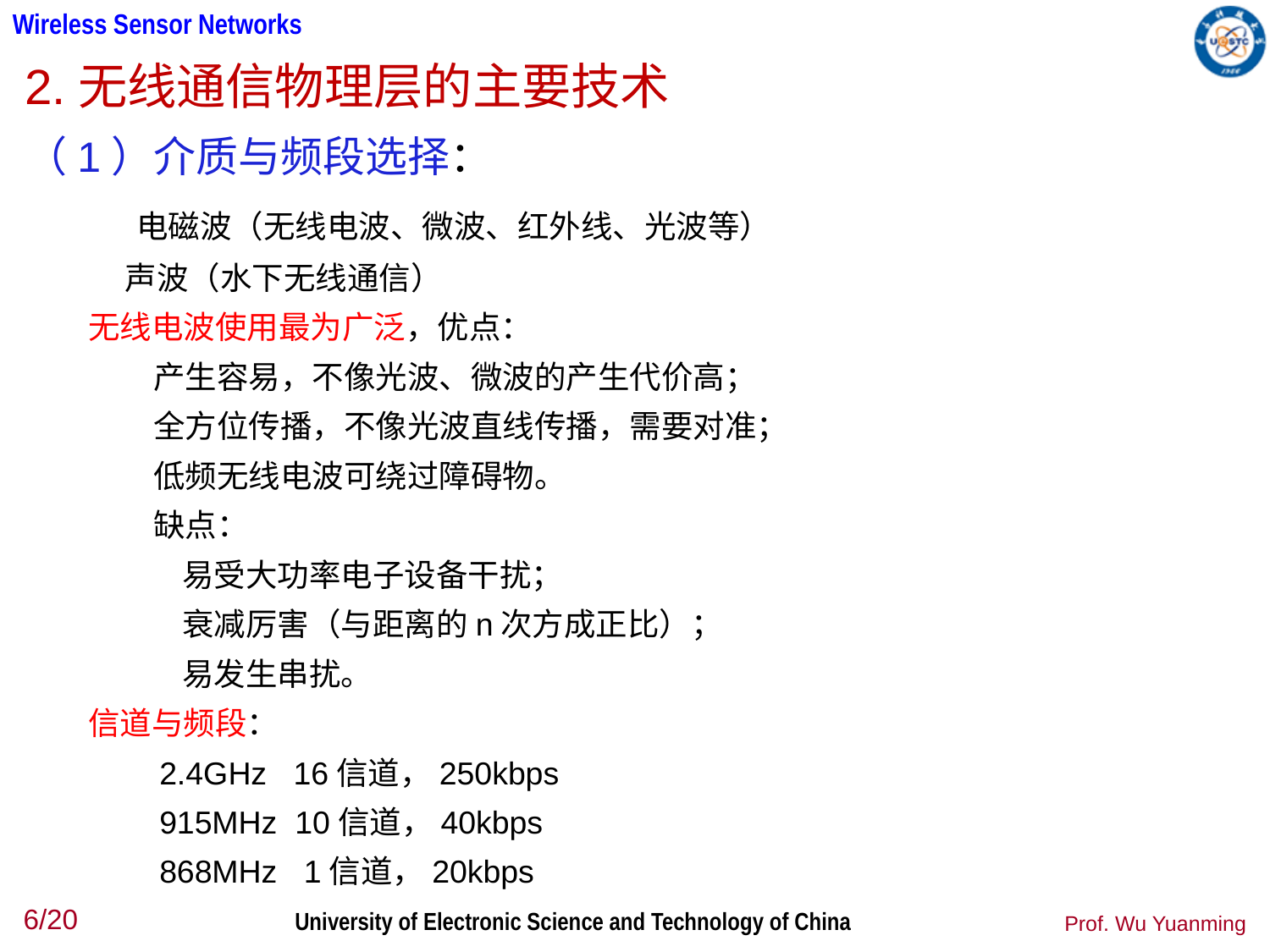

2.无线通信物理层的主要技术
（1）介质与频段选择：
    电磁波（无线电波、微波、红外线、光波等）
    声波（水下无线通信）
无线电波使用最为广泛，优点：
        产生容易，不像光波、微波的产生代价高；
        全方位传播，不像光波直线传播，需要对准；
        低频无线电波可绕过障碍物。
        缺点：
            易受大功率电子设备干扰；
            衰减厉害（与距离的n次方成正比）；
            易发生串扰。
信道与频段：
        2.4GHz   16信道，250kbps
        915MHz  10信道，40kbps
        868MHz   1信道，20kbps

6/20
Prof. Wu Yuanming